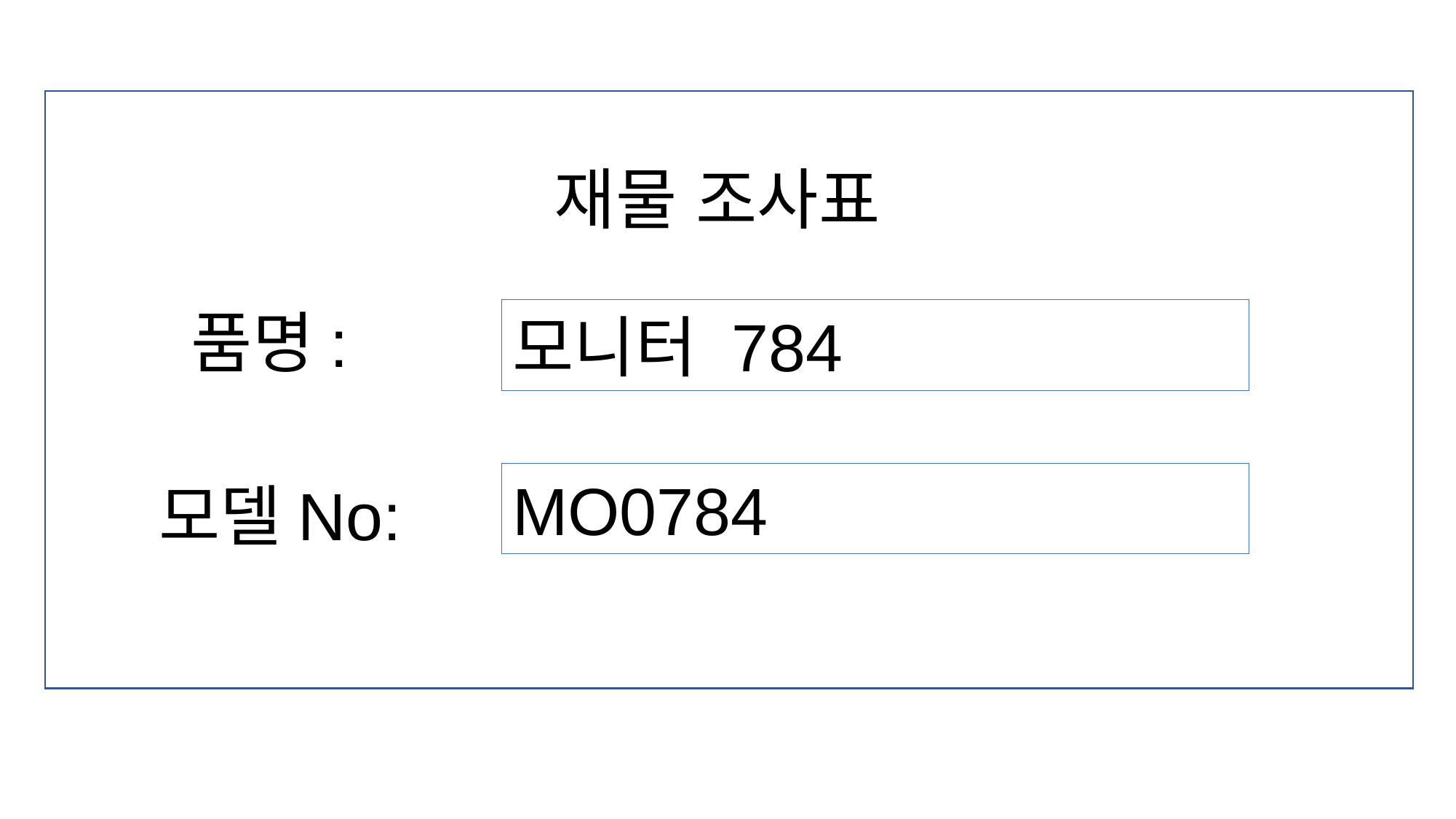

재물 조사표
품명:
모니터 784
MO0784
모델No: